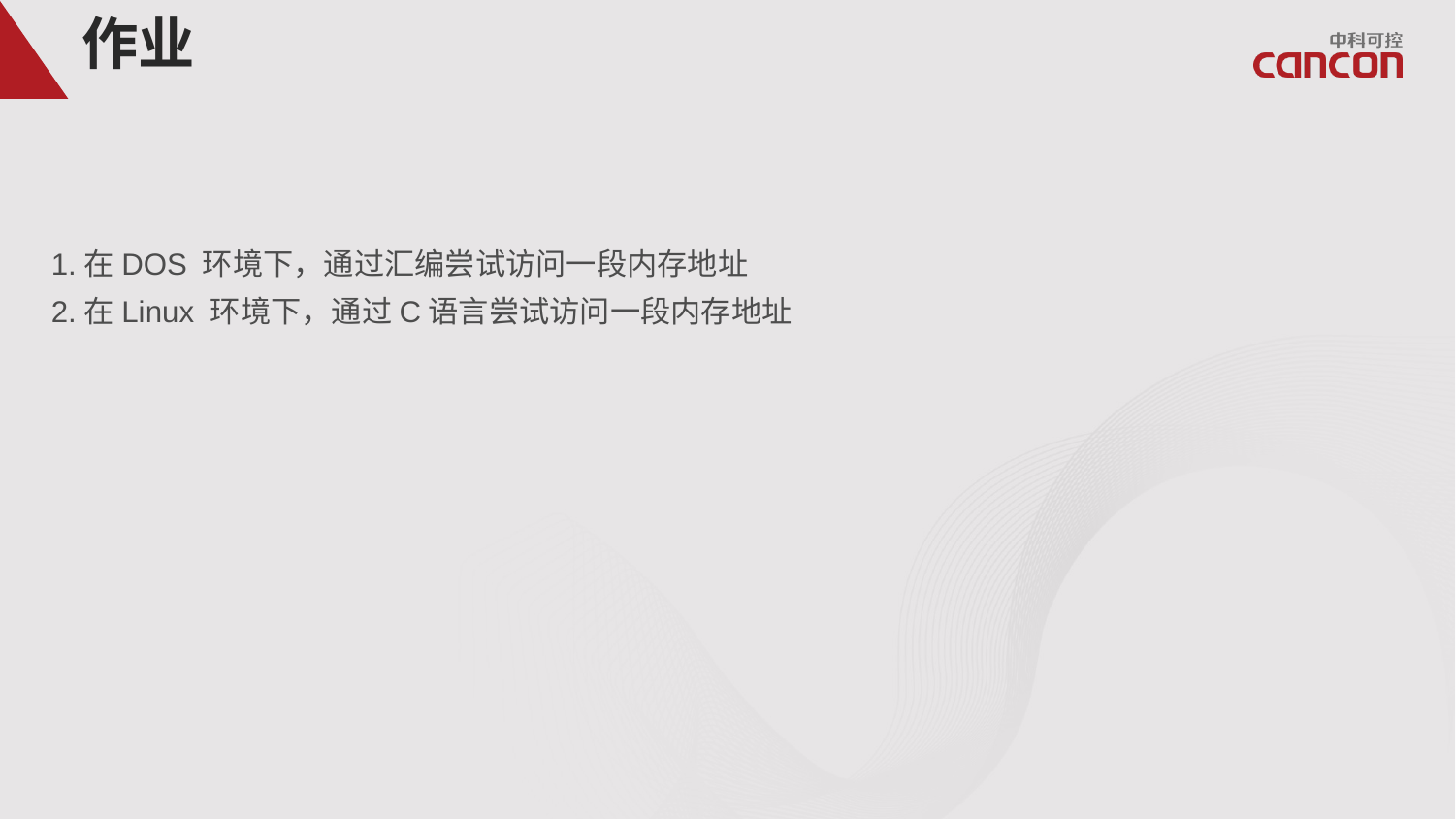

# 作业

1.在DOS 环境下，通过汇编尝试访问一段内存地址
2.在Linux 环境下，通过C语言尝试访问一段内存地址